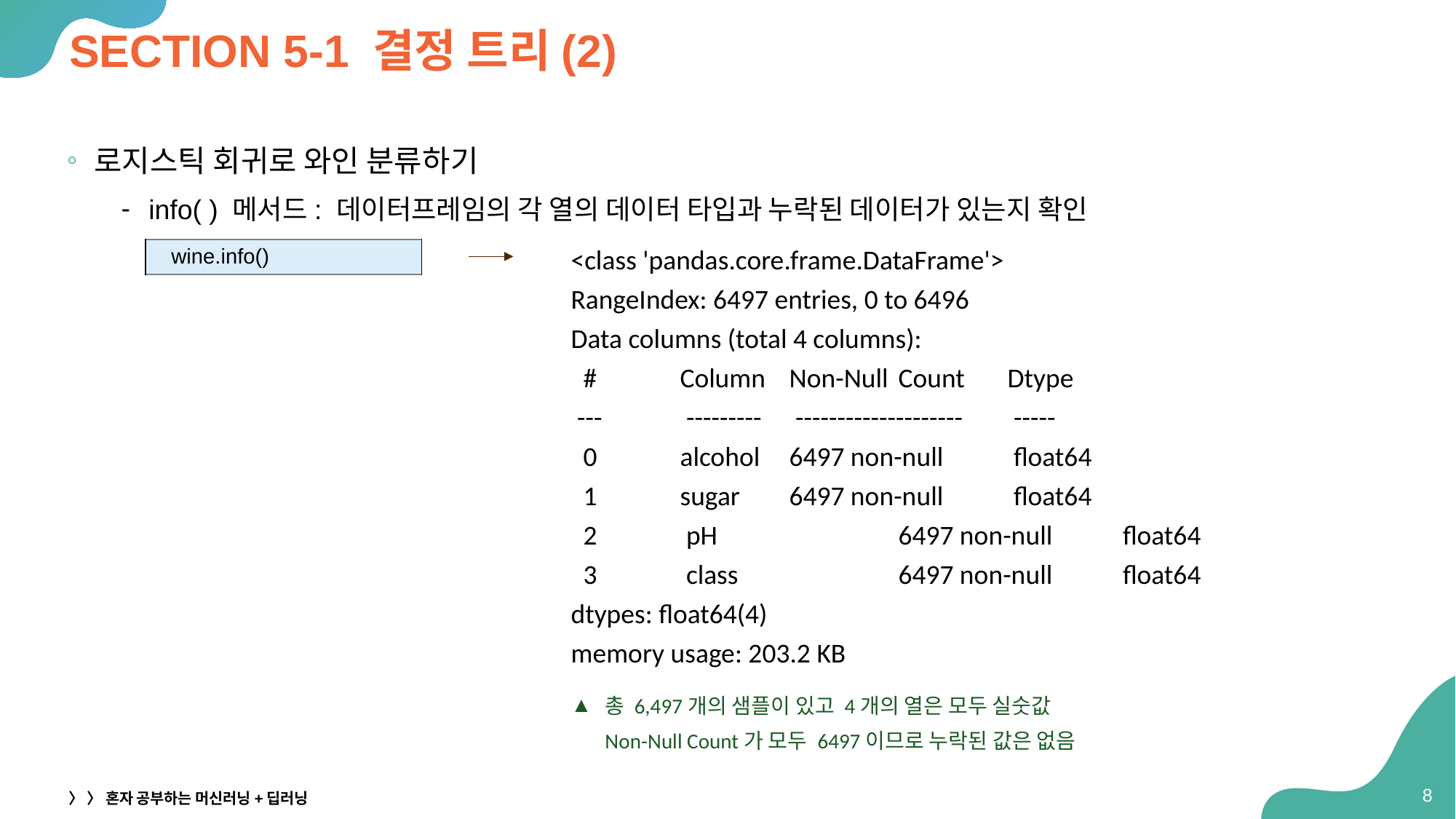

# SECTION 5-1 결정 트리(2)
로지스틱 회귀로 와인 분류하기
info( ) 메서드: 데이터프레임의 각 열의 데이터 타입과 누락된 데이터가 있는지 확인
<class 'pandas.core.frame.DataFrame'>
RangeIndex: 6497 entries, 0 to 6496
Data columns (total 4 columns):
  # 	Column 	Non-Null 	Count 	Dtype
 ---	 ---------	 --------------------	 -----
  0 	alcohol 	6497 non-null	 float64
  1 	sugar 	6497 non-null	 float64
  2	 pH 		6497 non-null	 float64
  3	 class 		6497 non-null 	 float64
dtypes: float64(4)
memory usage: 203.2 KB
| wine.info() |
| --- |
총 6,497개의 샘플이 있고 4개의 열은 모두 실숫값
Non-Null Count가 모두 6497이므로 누락된 값은 없음
8
〉 〉 혼자 공부하는 머신러닝+딥러닝